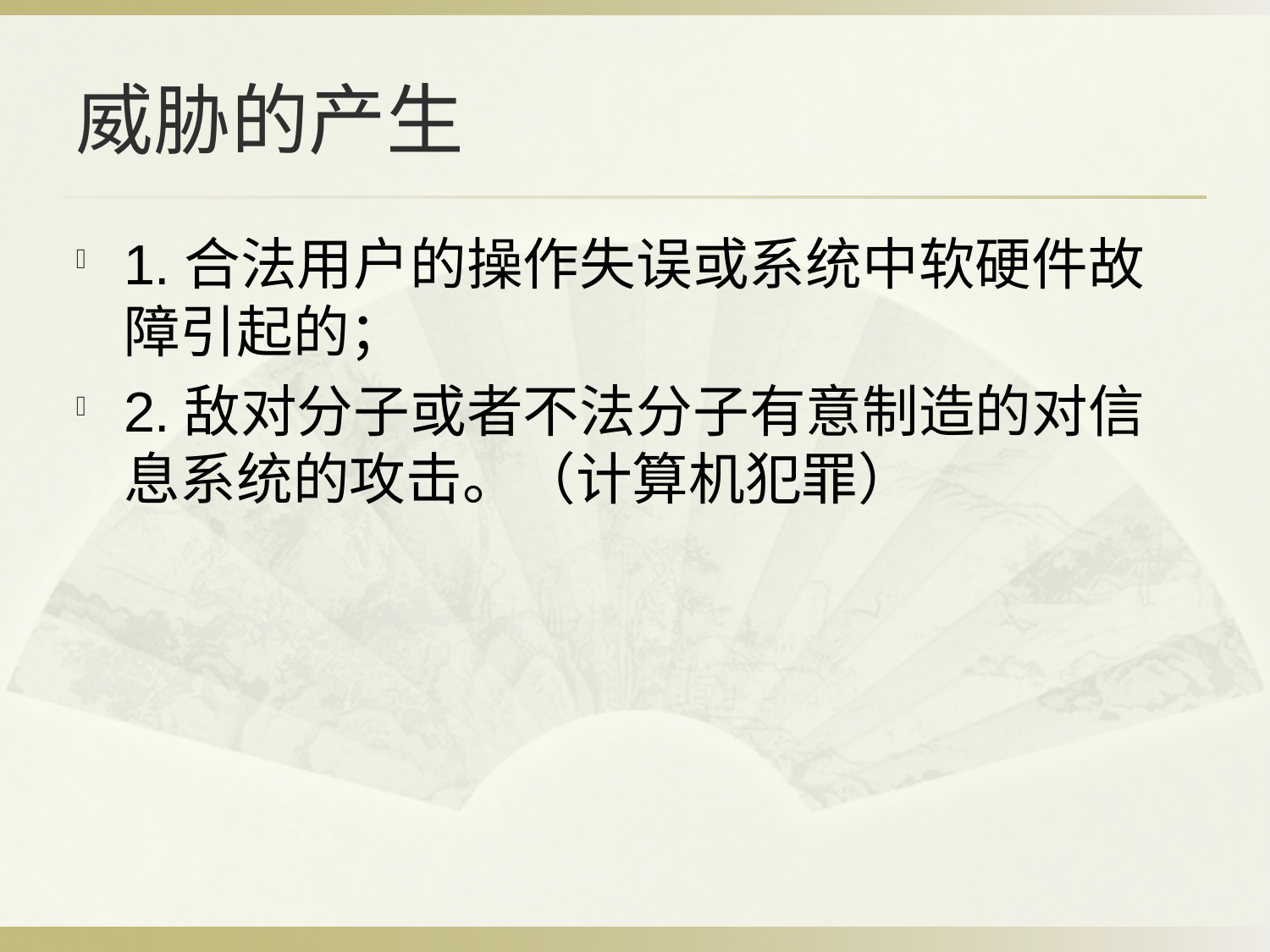

# 威胁的产生
1.合法用户的操作失误或系统中软硬件故障引起的；
2.敌对分子或者不法分子有意制造的对信息系统的攻击。（计算机犯罪）